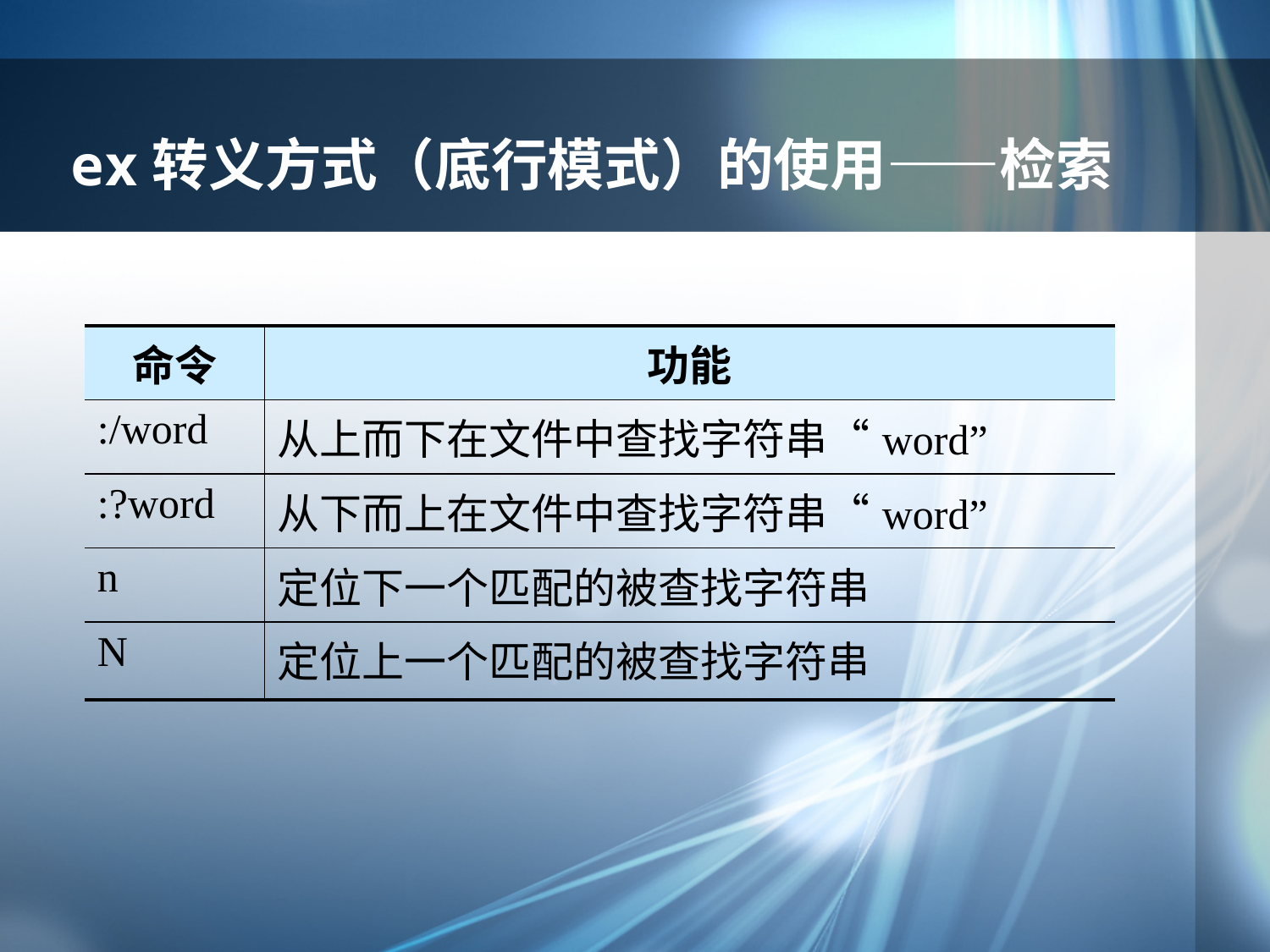

# ex转义方式（底行模式）的使用——检索
| 命令 | 功能 |
| --- | --- |
| :/word | 从上而下在文件中查找字符串“word” |
| :?word | 从下而上在文件中查找字符串“word” |
| n | 定位下一个匹配的被查找字符串 |
| N | 定位上一个匹配的被查找字符串 |